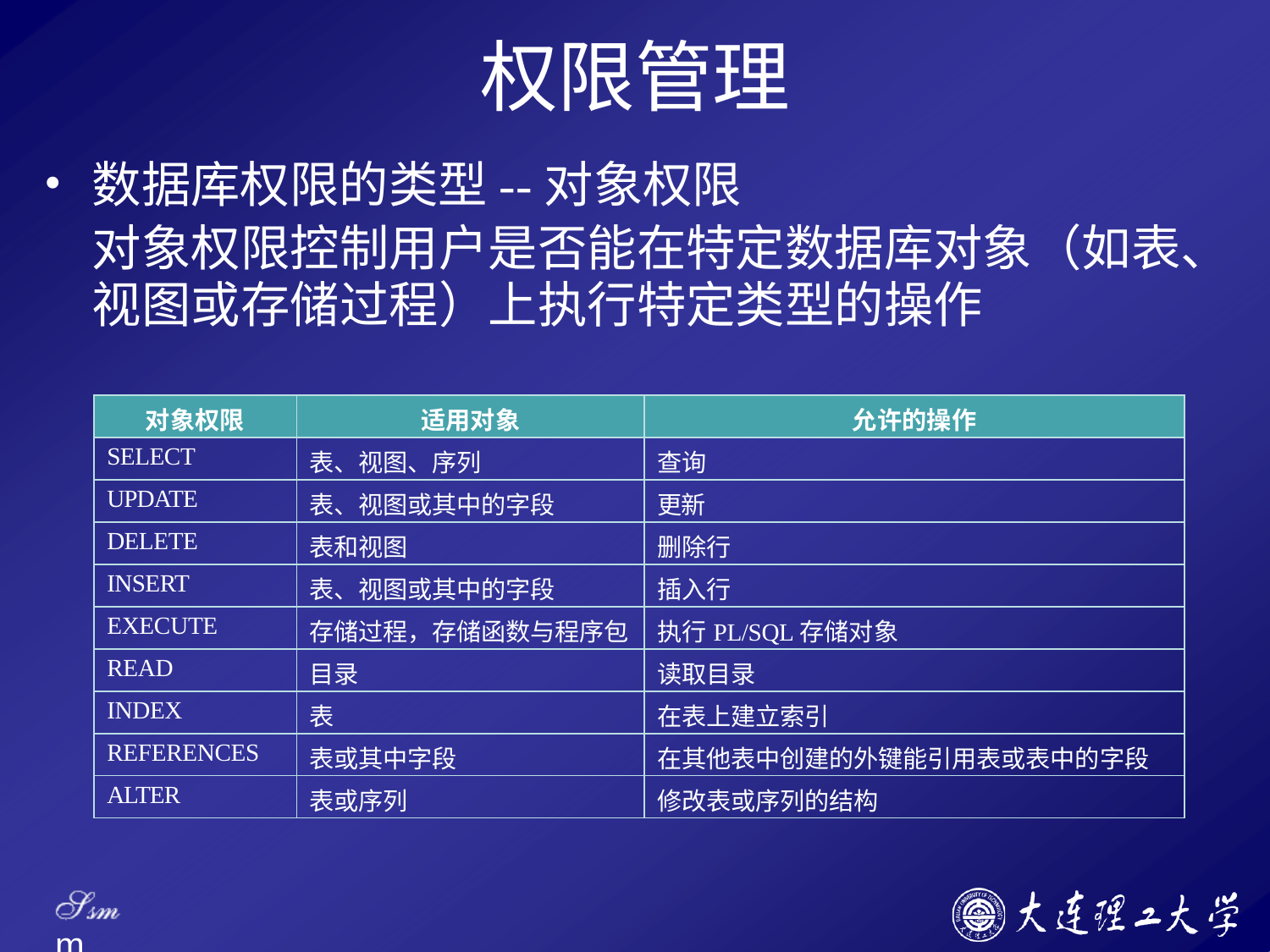

# 权限管理
数据库权限的类型--对象权限
对象权限控制用户是否能在特定数据库对象（如表、 视图或存储过程）上执行特定类型的操作
| 对象权限 | 适用对象 | 允许的操作 |
| --- | --- | --- |
| SELECT | 表、视图、序列 | 查询 |
| UPDATE | 表、视图或其中的字段 | 更新 |
| DELETE | 表和视图 | 删除行 |
| INSERT | 表、视图或其中的字段 | 插入行 |
| EXECUTE | 存储过程，存储函数与程序包 | 执行PL/SQL存储对象 |
| READ | 目录 | 读取目录 |
| INDEX | 表 | 在表上建立索引 |
| REFERENCES | 表或其中字段 | 在其他表中创建的外键能引用表或表中的字段 |
| ALTER | 表或序列 | 修改表或序列的结构 |

Ssm